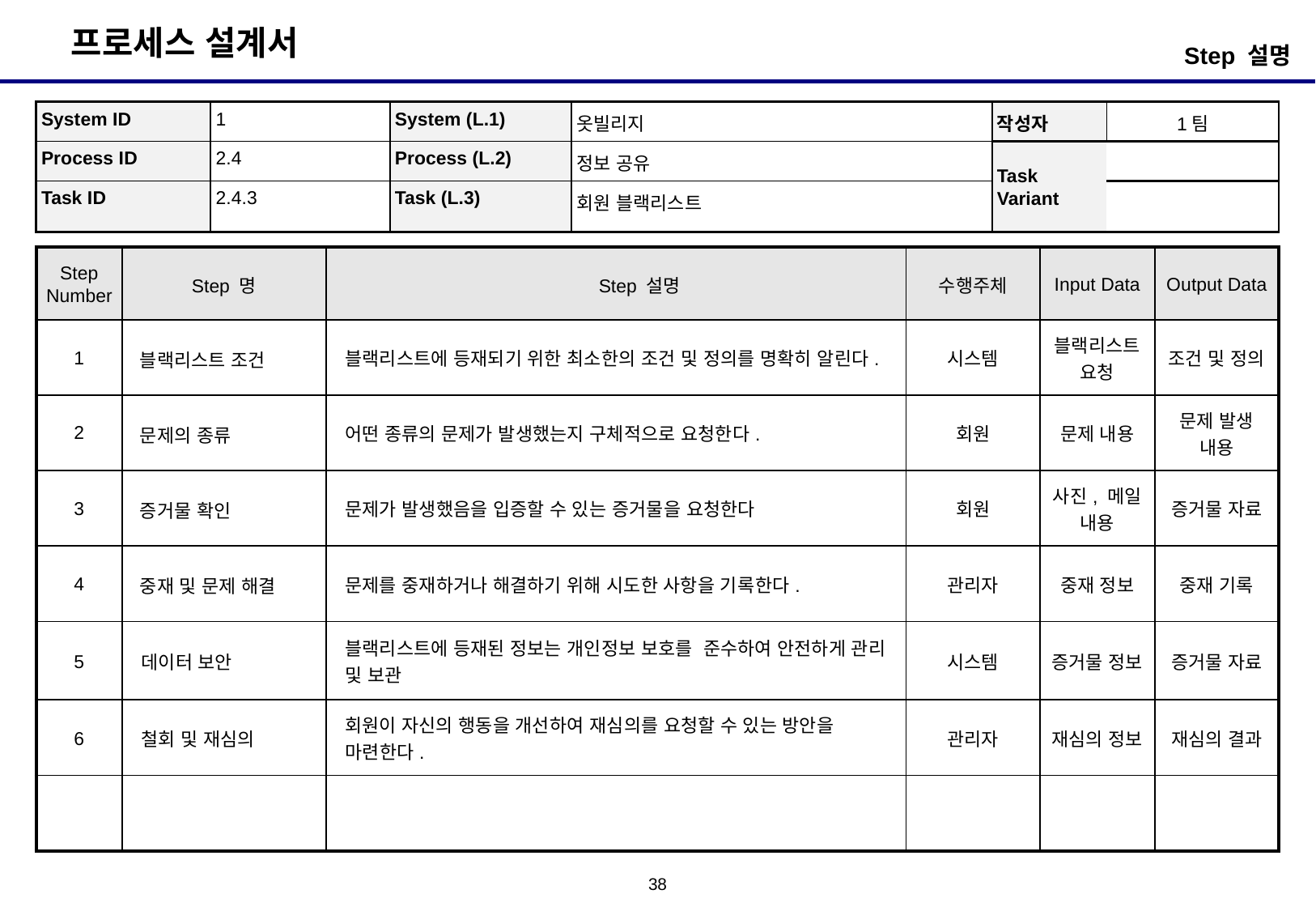

Step 설명
| System ID | 1 | System (L.1) | 옷빌리지 | 작성자 | 1팀 |
| --- | --- | --- | --- | --- | --- |
| Process ID | 2.4 | Process (L.2) | 정보 공유 | Task Variant |  |
| Task ID | 2.4.3 | Task (L.3) | 회원 블랙리스트 |  |  |
| Step Number | Step 명 | Step 설명 | 수행주체 | Input Data | Output Data |
| --- | --- | --- | --- | --- | --- |
| 1 | 블랙리스트 조건 | 블랙리스트에 등재되기 위한 최소한의 조건 및 정의를 명확히 알린다. | 시스템 | 블랙리스트 요청 | 조건 및 정의 |
| 2 | 문제의 종류 | 어떤 종류의 문제가 발생했는지 구체적으로 요청한다. | 회원 | 문제 내용 | 문제 발생 내용 |
| 3 | 증거물 확인 | 문제가 발생했음을 입증할 수 있는 증거물을 요청한다 | 회원 | 사진, 메일 내용 | 증거물 자료 |
| 4 | 중재 및 문제 해결 | 문제를 중재하거나 해결하기 위해 시도한 사항을 기록한다. | 관리자 | 중재 정보 | 중재 기록 |
| 5 | 데이터 보안 | 블랙리스트에 등재된 정보는 개인정보 보호를 준수하여 안전하게 관리 및 보관 | 시스템 | 증거물 정보 | 증거물 자료 |
| 6 | 철회 및 재심의 | 회원이 자신의 행동을 개선하여 재심의를 요청할 수 있는 방안을 마련한다. | 관리자 | 재심의 정보 | 재심의 결과 |
|  |  |  |  |  |  |